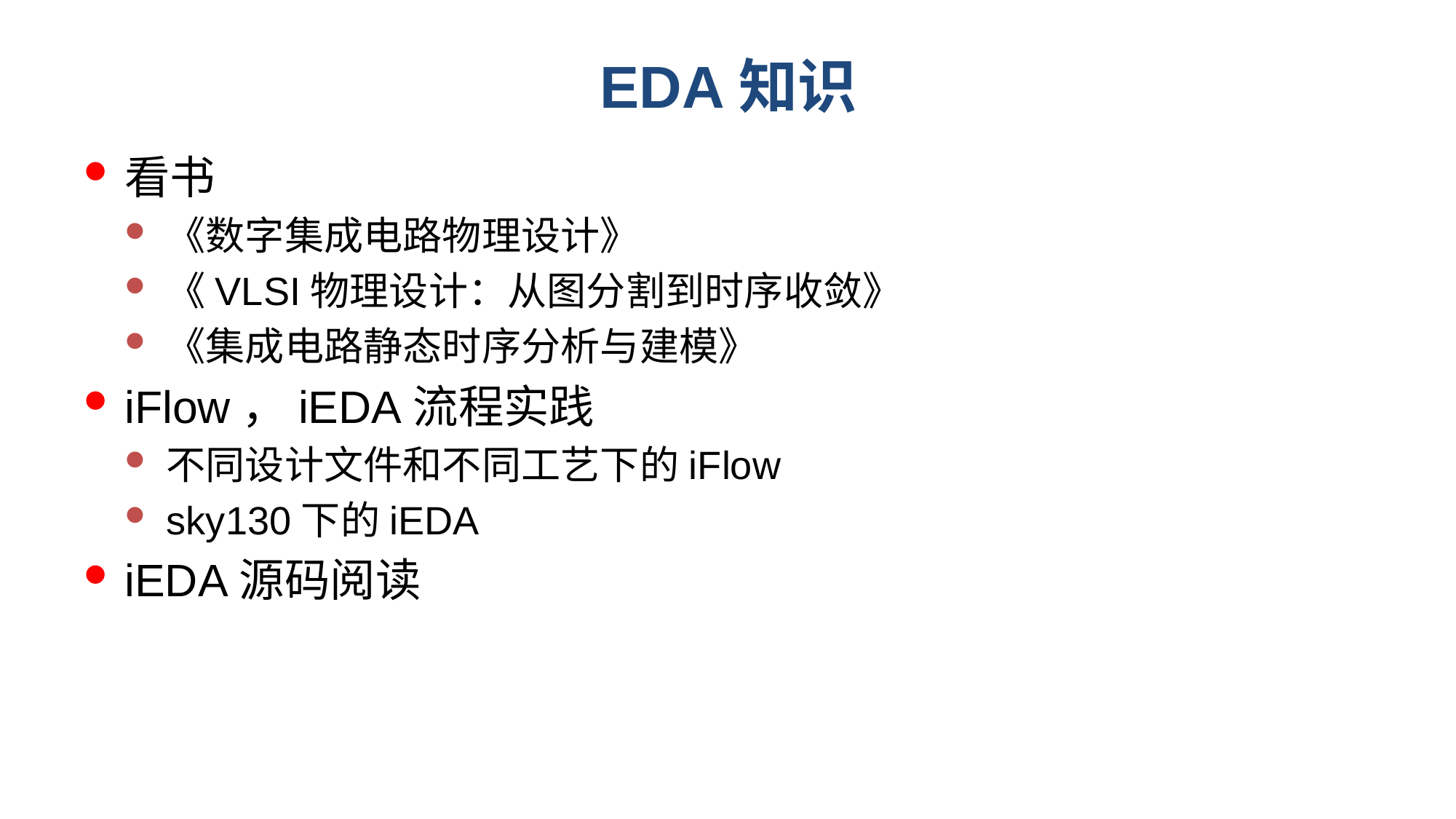

# EDA知识
看书
《数字集成电路物理设计》
《VLSI物理设计：从图分割到时序收敛》
《集成电路静态时序分析与建模》
iFlow，iEDA流程实践
不同设计文件和不同工艺下的iFlow
sky130下的iEDA
iEDA源码阅读